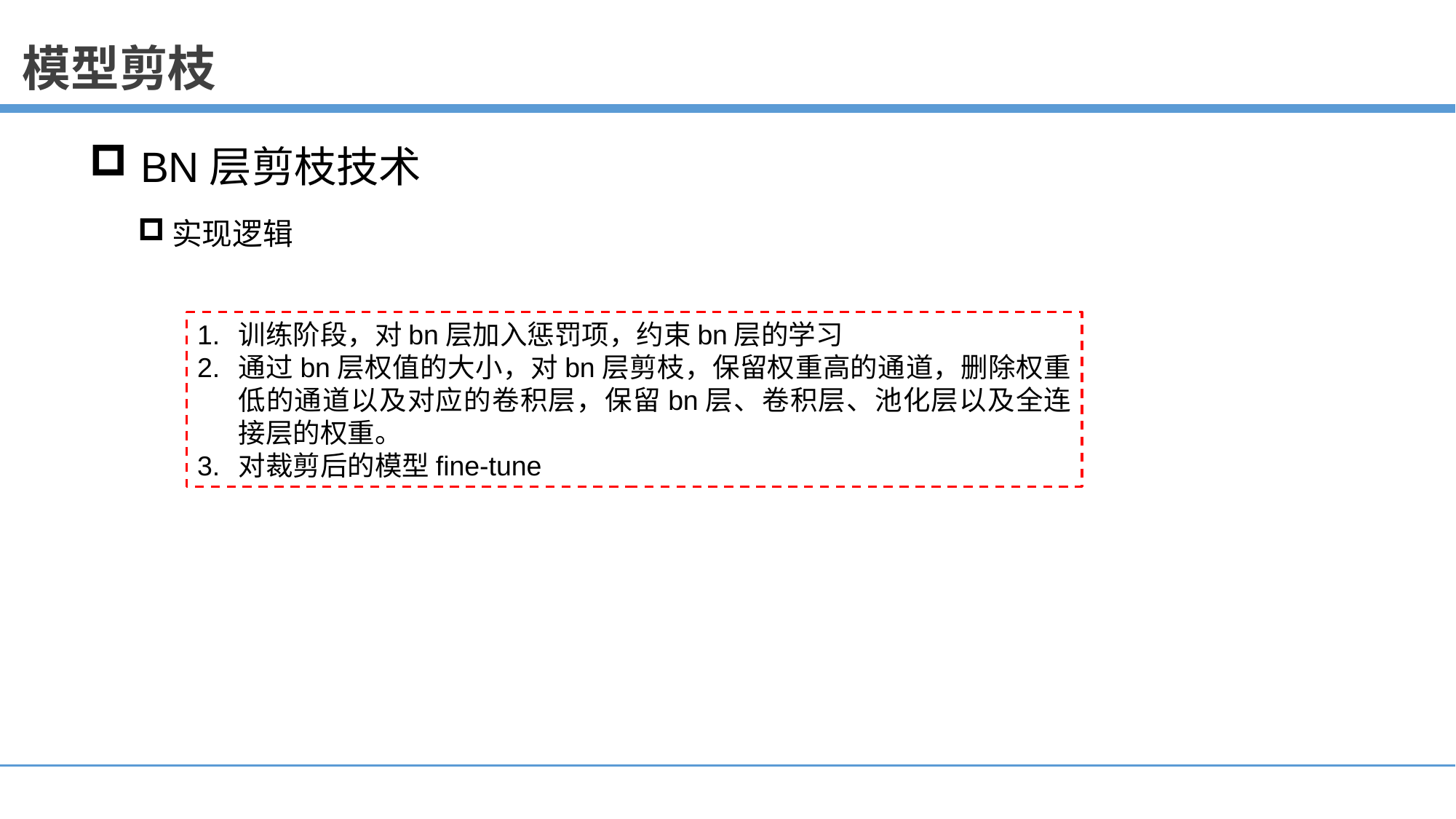

模型剪枝
 BN层剪枝技术
实现逻辑
训练阶段，对bn层加入惩罚项，约束bn层的学习
通过bn层权值的大小，对bn层剪枝，保留权重高的通道，删除权重低的通道以及对应的卷积层，保留bn层、卷积层、池化层以及全连接层的权重。
对裁剪后的模型fine-tune